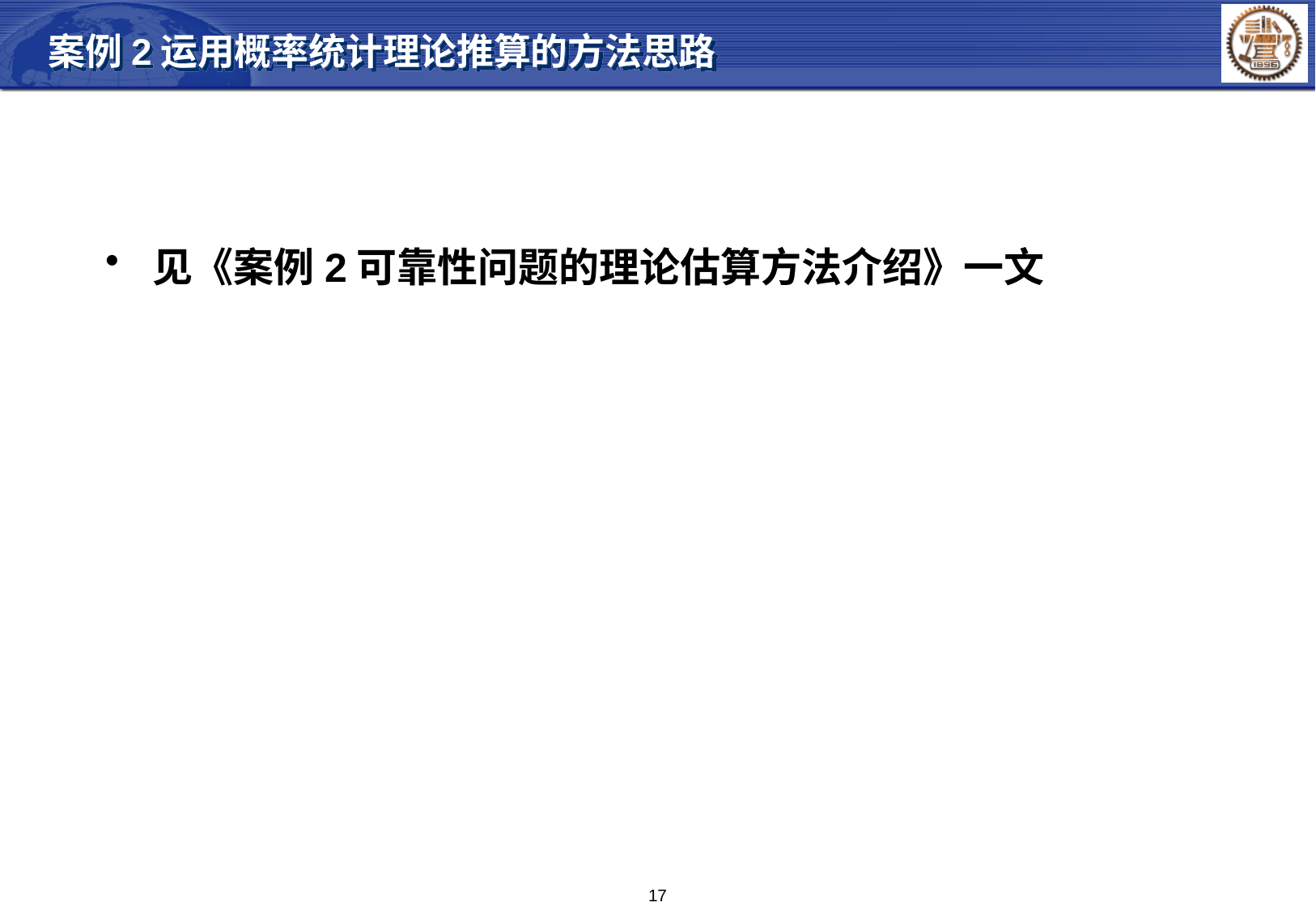

案例2运用概率统计理论推算的方法思路
 见《案例2可靠性问题的理论估算方法介绍》一文
17